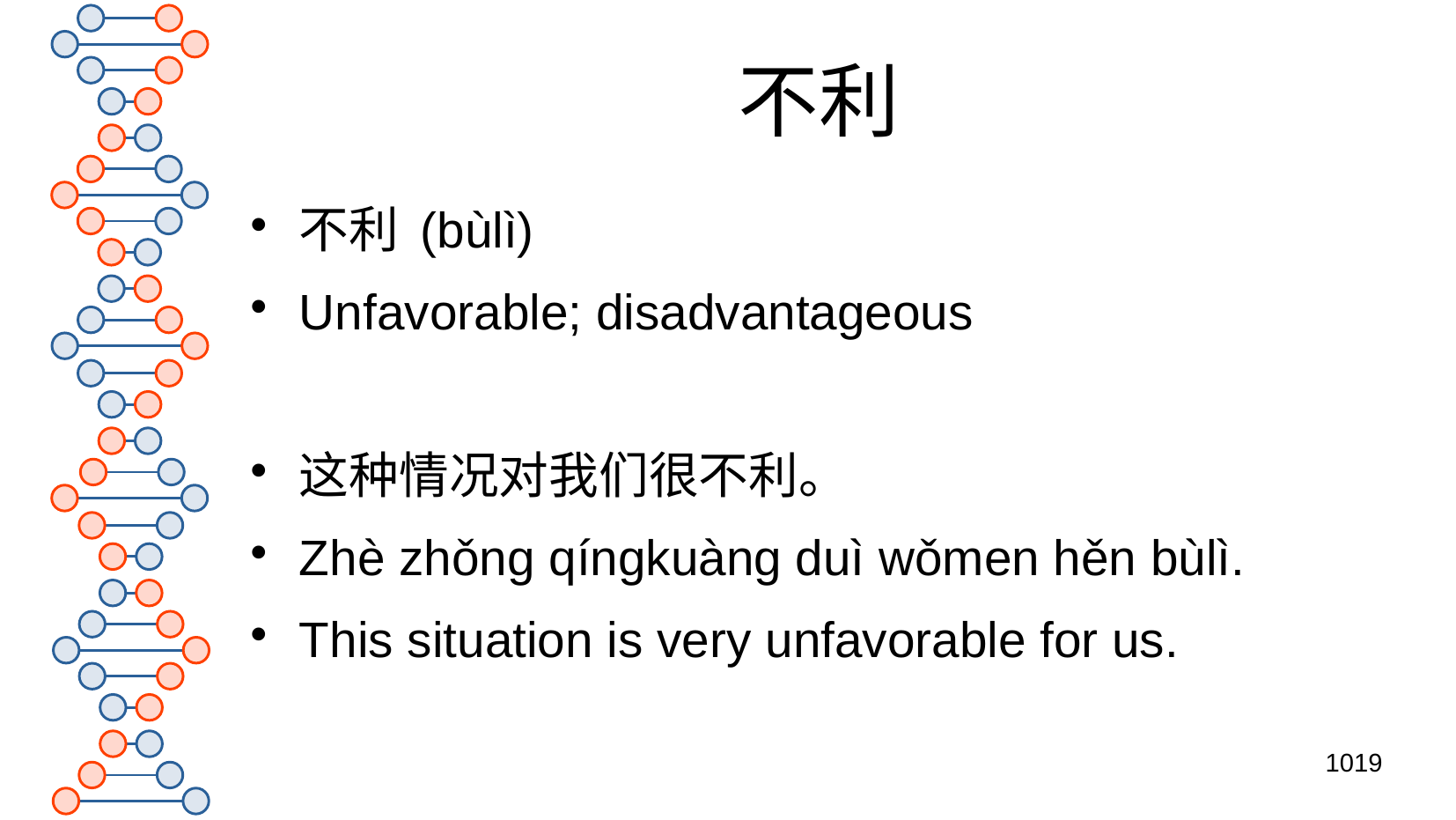

# 不利
不利 (bùlì)
Unfavorable; disadvantageous

这种情况对我们很不利。
Zhè zhǒng qíngkuàng duì wǒmen hěn bùlì.
This situation is very unfavorable for us.

1019